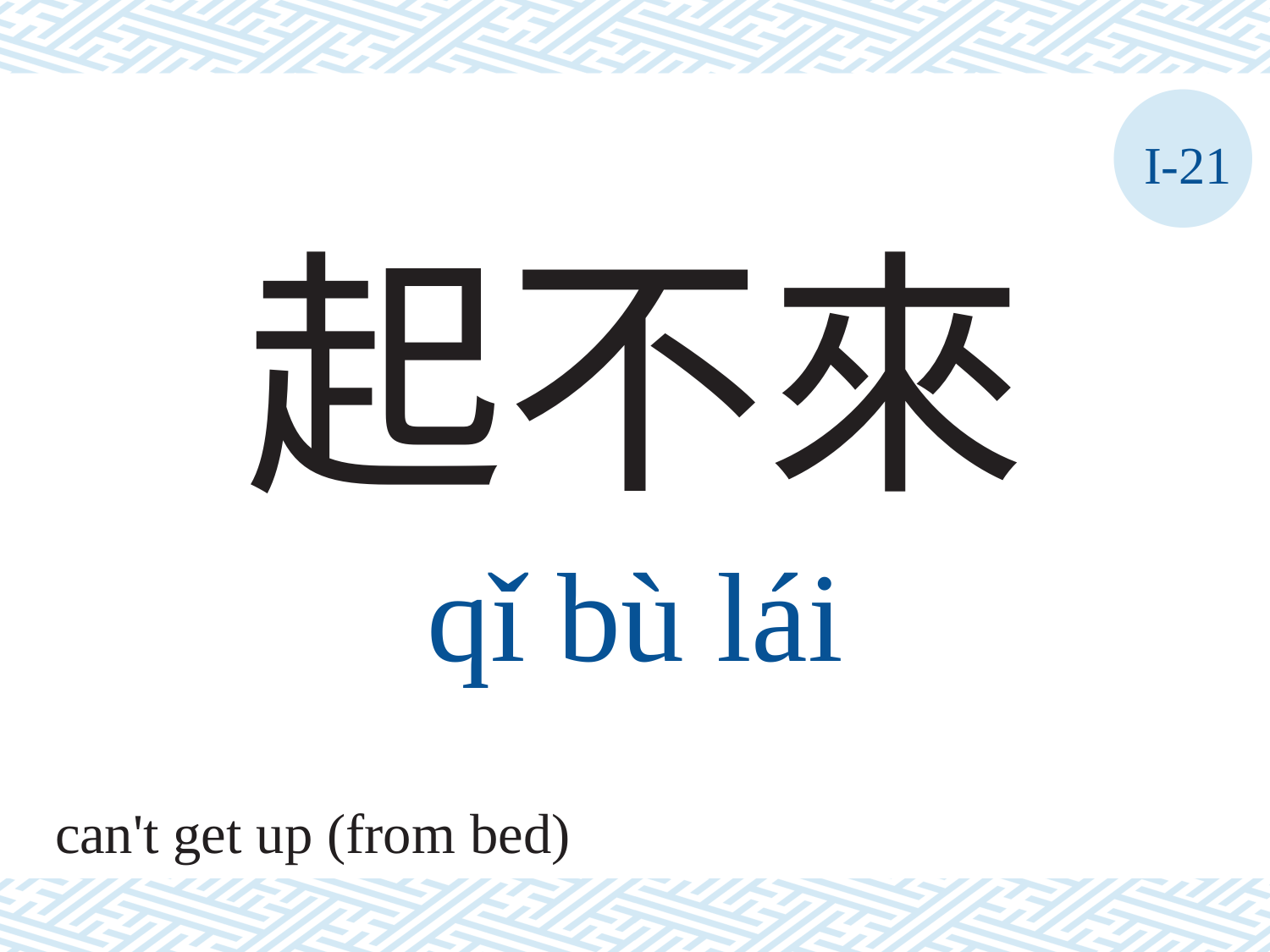

I-21
起不來
qǐ	bù	lái
can't get up (from bed)